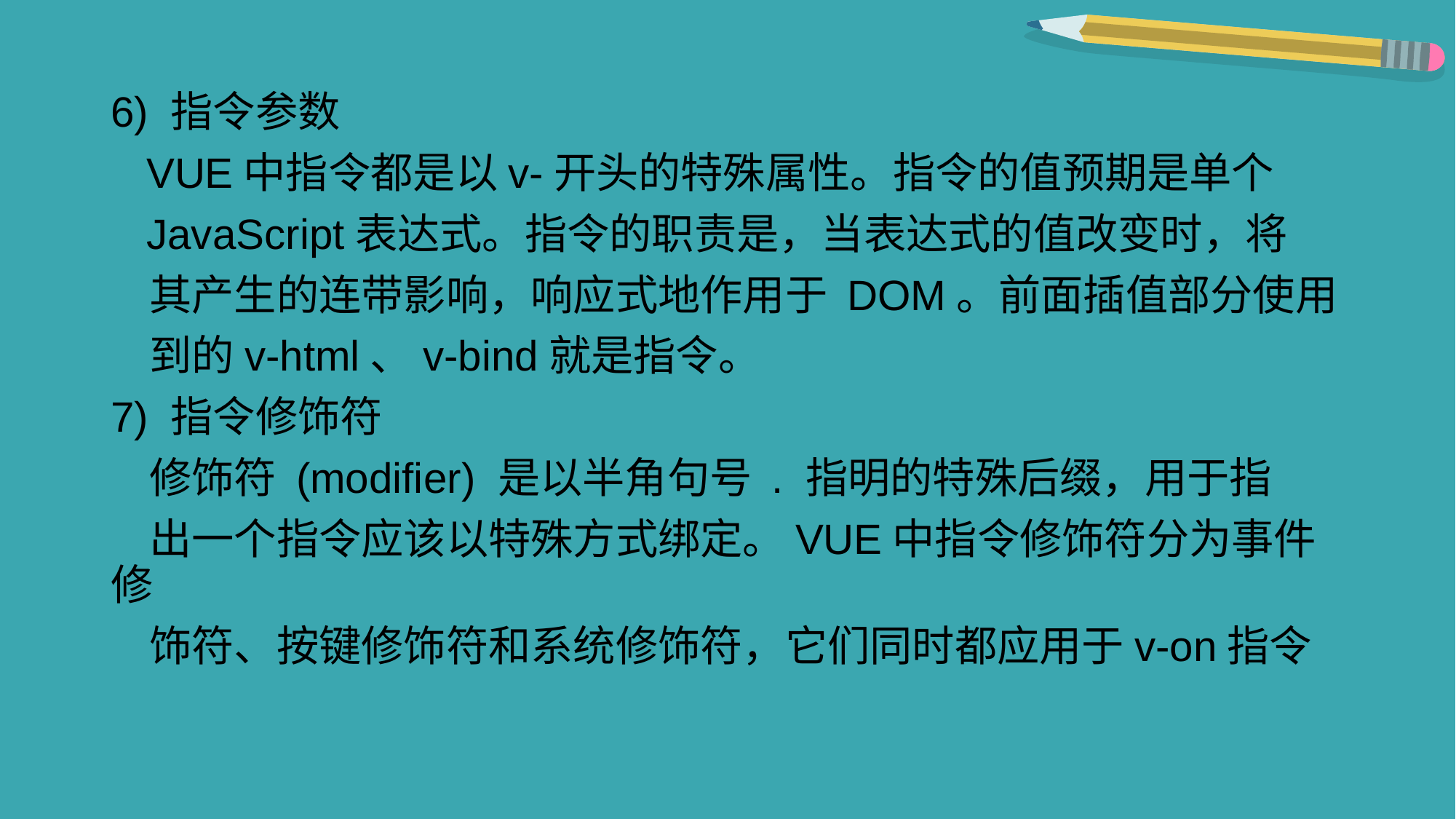

6) 指令参数
   VUE中指令都是以v-开头的特殊属性。指令的值预期是单个
   JavaScript表达式。指令的职责是，当表达式的值改变时，将
   其产生的连带影响，响应式地作用于 DOM。前面插值部分使用
   到的v-html、v-bind就是指令。
7) 指令修饰符
   修饰符 (modifier) 是以半角句号 . 指明的特殊后缀，用于指
   出一个指令应该以特殊方式绑定。VUE中指令修饰符分为事件修
   饰符、按键修饰符和系统修饰符，它们同时都应用于v-on指令